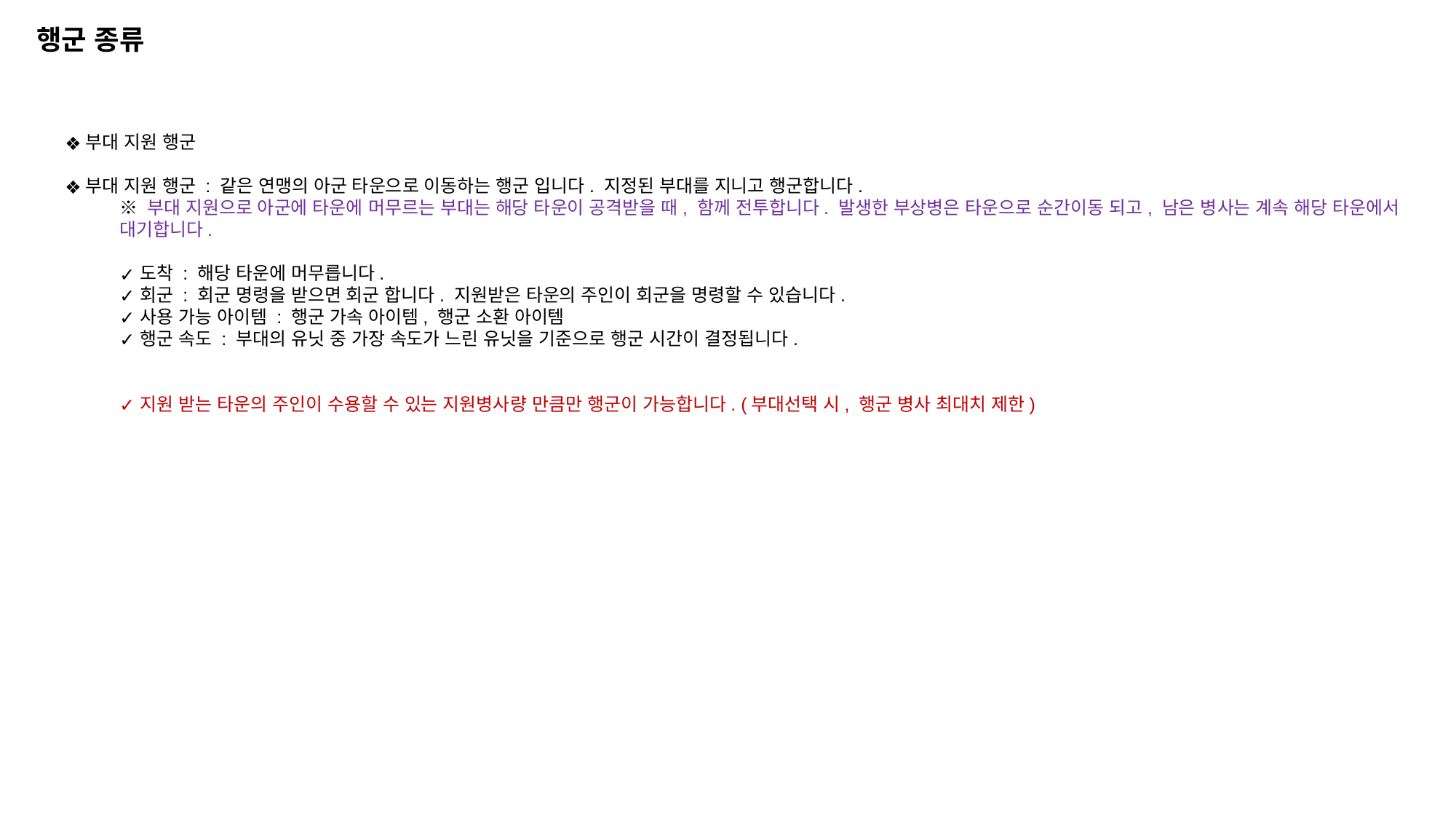

행군 종류
부대 지원 행군

부대 지원 행군 : 같은 연맹의 아군 타운으로 이동하는 행군 입니다. 지정된 부대를 지니고 행군합니다.
※ 부대 지원으로 아군에 타운에 머무르는 부대는 해당 타운이 공격받을 때, 함께 전투합니다. 발생한 부상병은 타운으로 순간이동 되고, 남은 병사는 계속 해당 타운에서 대기합니다.

도착 : 해당 타운에 머무릅니다.
회군 : 회군 명령을 받으면 회군 합니다. 지원받은 타운의 주인이 회군을 명령할 수 있습니다.
사용 가능 아이템 : 행군 가속 아이템, 행군 소환 아이템
행군 속도 : 부대의 유닛 중 가장 속도가 느린 유닛을 기준으로 행군 시간이 결정됩니다.

지원 받는 타운의 주인이 수용할 수 있는 지원병사량 만큼만 행군이 가능합니다. (부대선택 시, 행군 병사 최대치 제한)